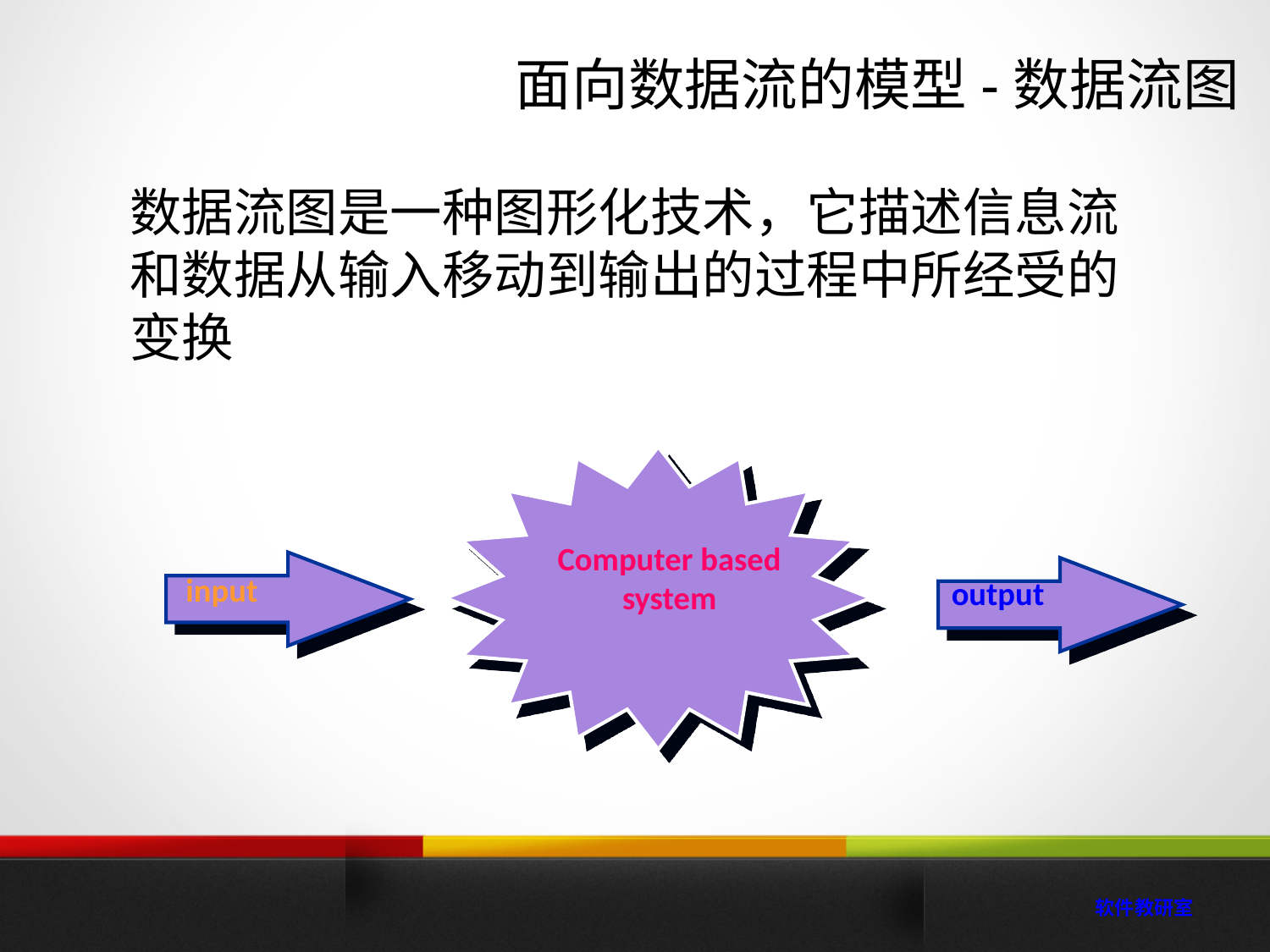

# 面向数据流的模型-数据流图
数据流图是一种图形化技术，它描述信息流和数据从输入移动到输出的过程中所经受的变换

Computer based
system

input
output
                                     软件教研室